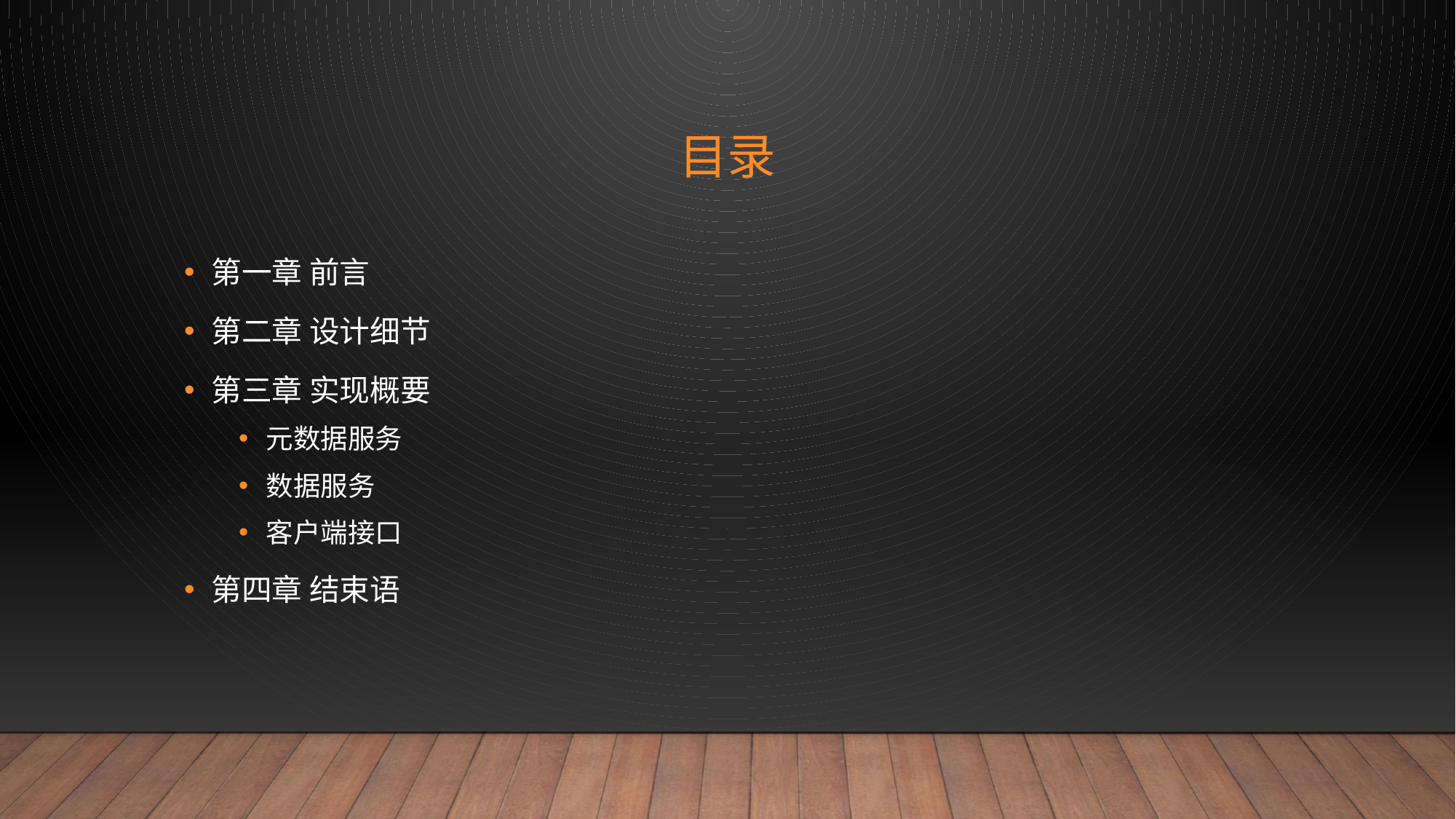

# 目录
第一章 前言
第二章 设计细节
第三章 实现概要
元数据服务
数据服务
客户端接口
第四章 结束语